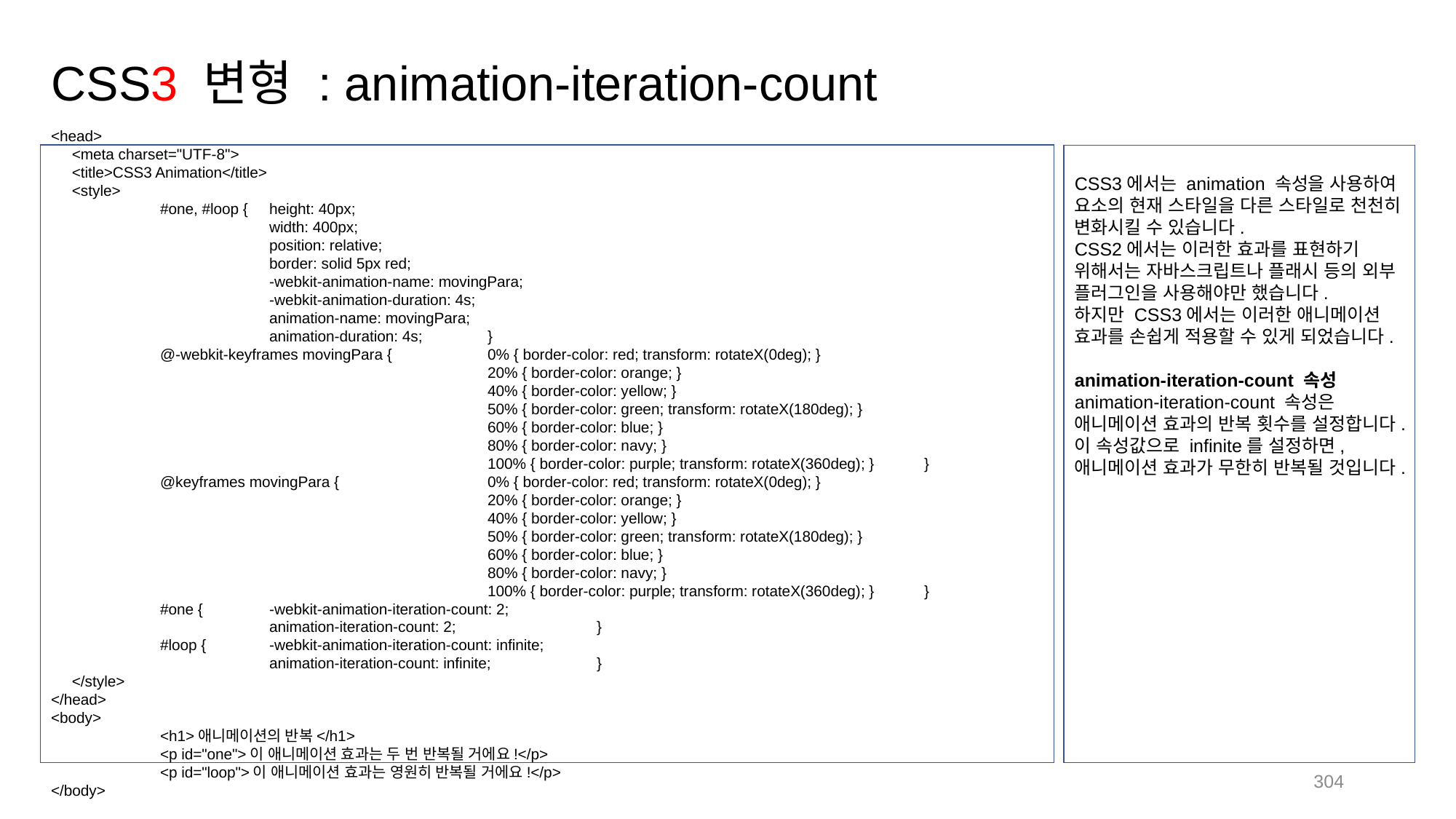

# CSS3 변형 : animation-iteration-count

<head>
     <meta charset="UTF-8">
     <title>CSS3 Animation</title>
     <style>
	#one, #loop {	height: 40px;
		width: 400px;
		position: relative;
		border: solid 5px red;
		-webkit-animation-name: movingPara;
		-webkit-animation-duration: 4s;
		animation-name: movingPara;
		animation-duration: 4s;	}
	@-webkit-keyframes movingPara {	0% { border-color: red; transform: rotateX(0deg); }
				20% { border-color: orange; }
				40% { border-color: yellow; }
				50% { border-color: green; transform: rotateX(180deg); }
				60% { border-color: blue; }
				80% { border-color: navy; }
				100% { border-color: purple; transform: rotateX(360deg); }	}
	@keyframes movingPara {		0% { border-color: red; transform: rotateX(0deg); }
				20% { border-color: orange; }
				40% { border-color: yellow; }
				50% { border-color: green; transform: rotateX(180deg); }
				60% { border-color: blue; }
				80% { border-color: navy; }
				100% { border-color: purple; transform: rotateX(360deg); }	}
	#one {	-webkit-animation-iteration-count: 2;
		animation-iteration-count: 2;		}
	#loop {	-webkit-animation-iteration-count: infinite;
		animation-iteration-count: infinite;	}
     </style>
</head>
<body>
	<h1>애니메이션의 반복</h1>
	<p id="one">이 애니메이션 효과는 두 번 반복될 거에요!</p>
	<p id="loop">이 애니메이션 효과는 영원히 반복될 거에요!</p>
</body>

CSS3에서는 animation 속성을 사용하여 요소의 현재 스타일을 다른 스타일로 천천히 변화시킬 수 있습니다.
CSS2에서는 이러한 효과를 표현하기 위해서는 자바스크립트나 플래시 등의 외부 플러그인을 사용해야만 했습니다.
하지만 CSS3에서는 이러한 애니메이션 효과를 손쉽게 적용할 수 있게 되었습니다.

animation-iteration-count 속성
animation-iteration-count 속성은 애니메이션 효과의 반복 횟수를 설정합니다.
이 속성값으로 infinite를 설정하면, 애니메이션 효과가 무한히 반복될 것입니다.

304